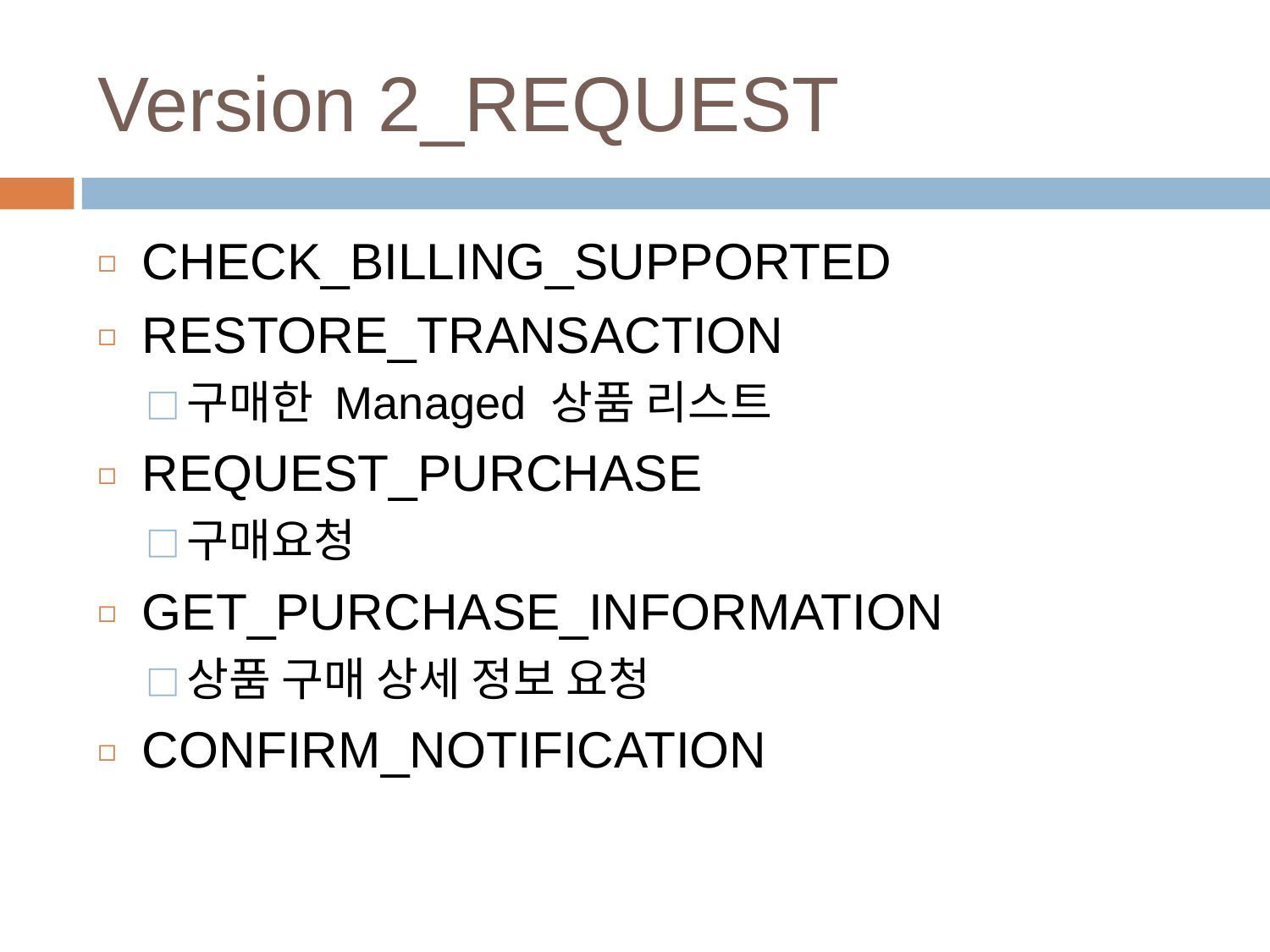

# Version 2_REQUEST
CHECK_BILLING_SUPPORTED
RESTORE_TRANSACTION
구매한 Managed 상품 리스트
REQUEST_PURCHASE
구매요청
GET_PURCHASE_INFORMATION
상품 구매 상세 정보 요청
CONFIRM_NOTIFICATION